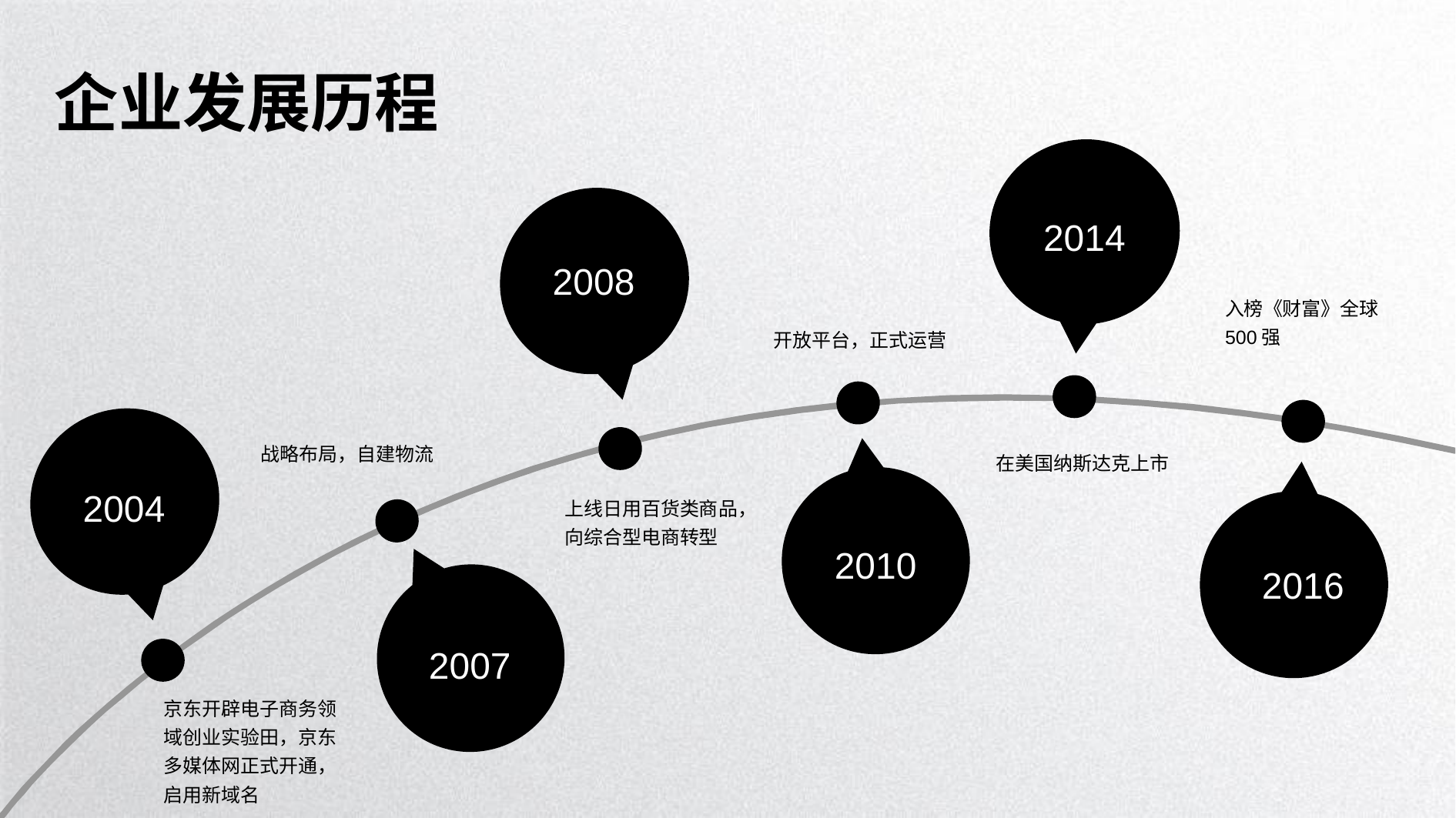

企业发展历程

2014
2008

开放平台，正式运营
入榜《财富》全球500强

战略布局，自建物流

在美国纳斯达克上市

2004
上线日用百货类商品，向综合型电商转型

2010
2016

2007

京东开辟电子商务领域创业实验田，京东多媒体网正式开通，启用新域名